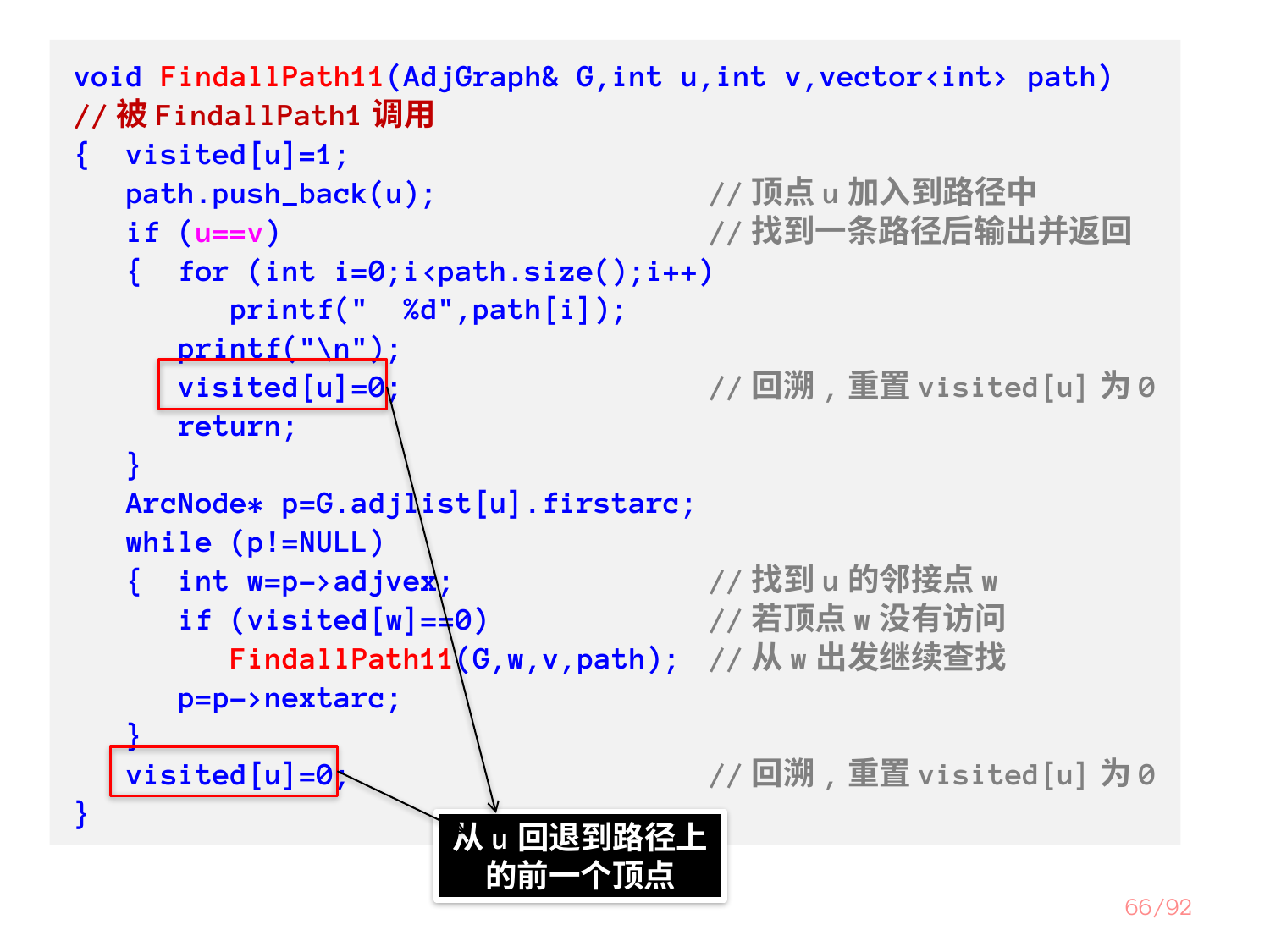

void FindallPath11(AdjGraph& G,int u,int v,vector<int> path)
//被FindallPath1调用
{  visited[u]=1;
   path.push_back(u);			//顶点u加入到路径中
   if (u==v)				//找到一条路径后输出并返回
   {  for (int i=0;i<path.size();i++)
         printf("  %d",path[i]);
      printf("\n");
      visited[u]=0;			//回溯,重置visited[u]为0
      return;
   }
   ArcNode* p=G.adjlist[u].firstarc;
   while (p!=NULL)
   {  int w=p->adjvex;		//找到u的邻接点w
      if (visited[w]==0)		//若顶点w没有访问
         FindallPath11(G,w,v,path);	//从w出发继续查找
      p=p->nextarc;
   }
   visited[u]=0;			//回溯,重置visited[u]为0
}

从u回退到路径上的前一个顶点
66/92